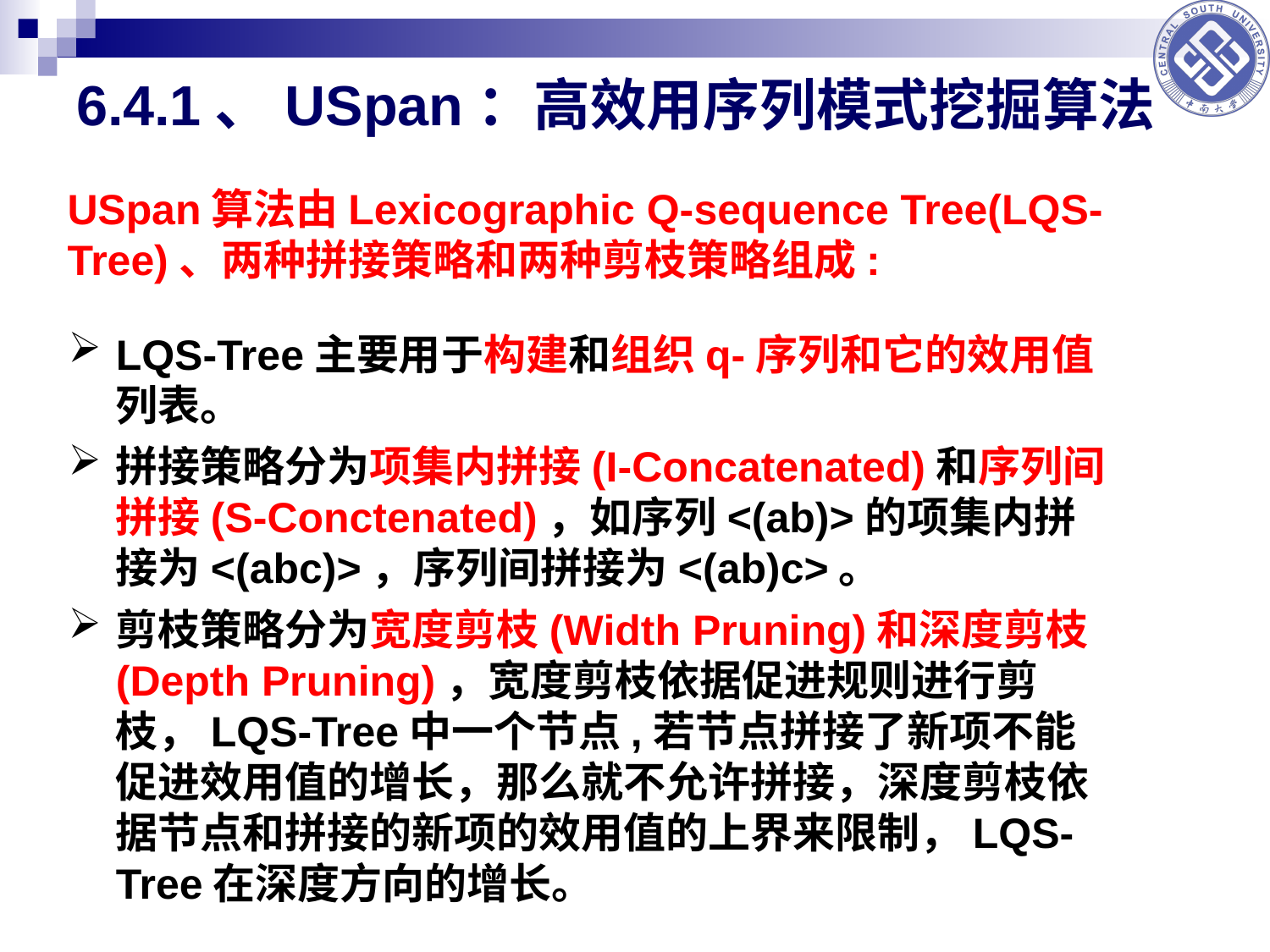

6.4.1、USpan：高效用序列模式挖掘算法
USpan算法由Lexicographic Q-sequence Tree(LQS-Tree)、两种拼接策略和两种剪枝策略组成:

LQS-Tree主要用于构建和组织q-序列和它的效用值列表。
拼接策略分为项集内拼接(I-Concatenated)和序列间拼接(S-Conctenated)，如序列<(ab)>的项集内拼接为<(abc)>，序列间拼接为<(ab)c>。
剪枝策略分为宽度剪枝(Width Pruning)和深度剪枝(Depth Pruning)，宽度剪枝依据促进规则进行剪枝，LQS-Tree中一个节点,若节点拼接了新项不能促进效用值的增长，那么就不允许拼接，深度剪枝依据节点和拼接的新项的效用值的上界来限制，LQS-Tree在深度方向的增长。